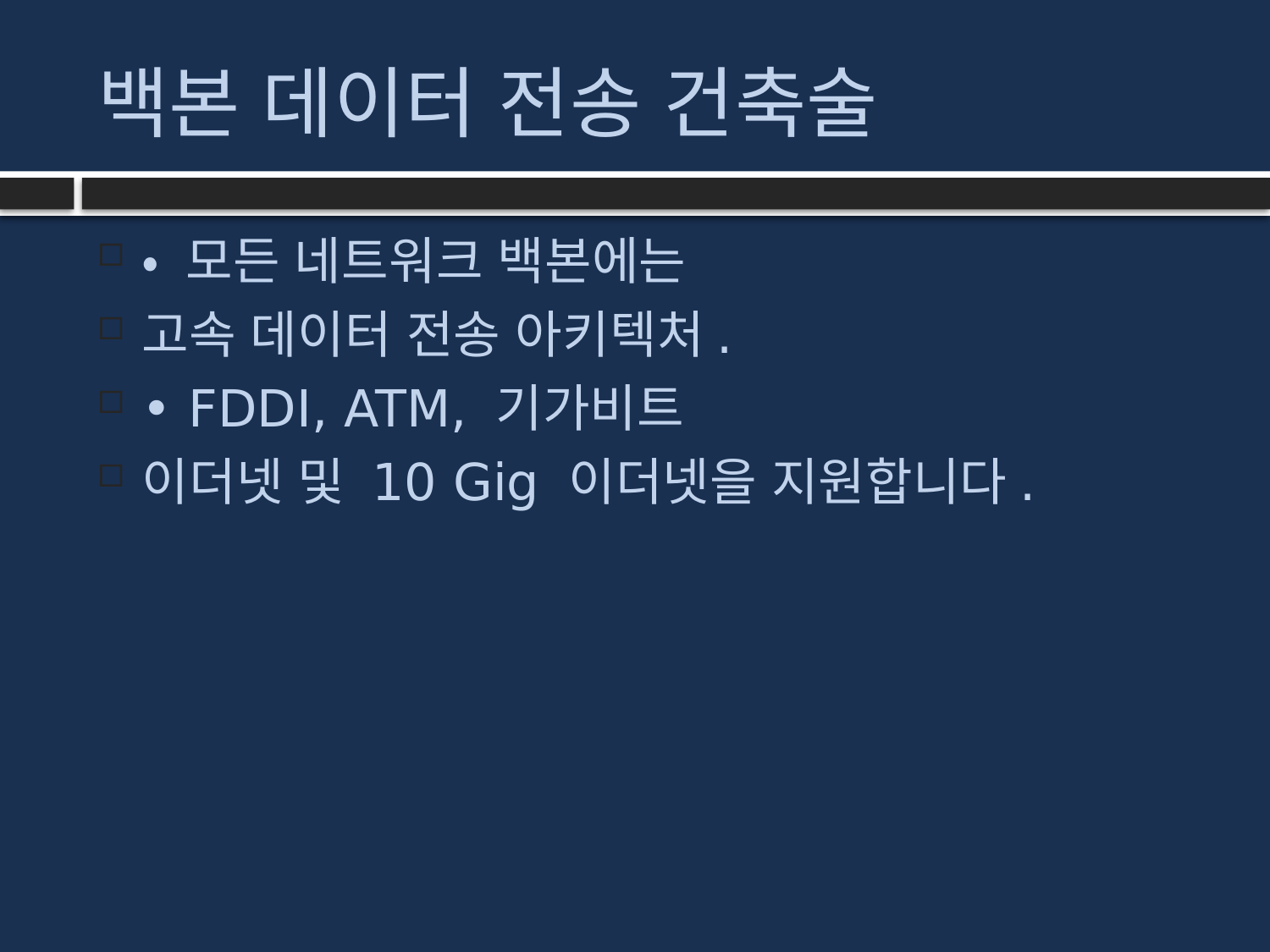

# 백본 데이터 전송 건축술
• 모든 네트워크 백본에는
고속 데이터 전송 아키텍처.
• FDDI, ATM, 기가비트
이더넷 및 10 Gig 이더넷을 지원합니다.